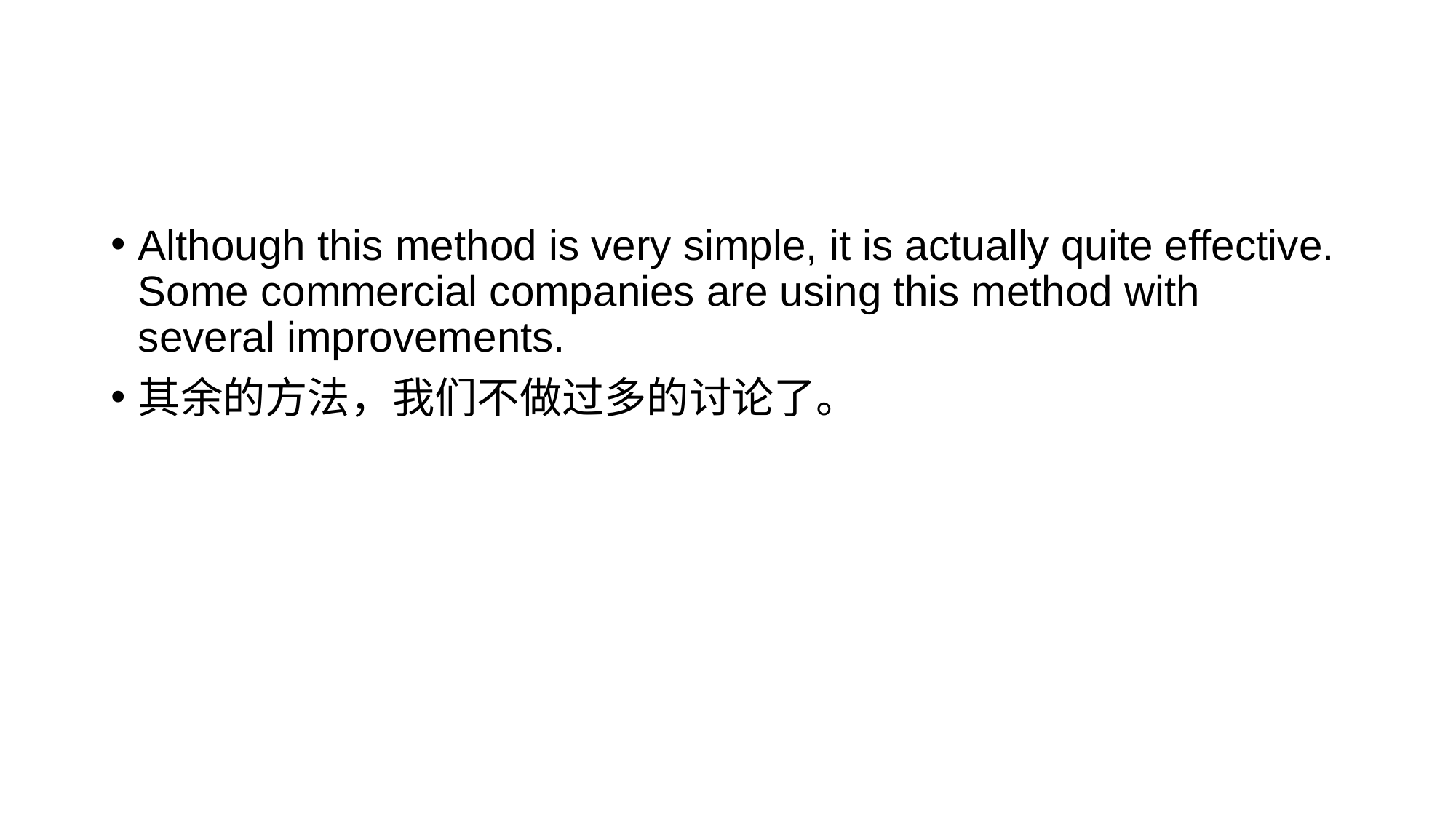

#
Although this method is very simple, it is actually quite effective. Some commercial companies are using this method with several improvements.
其余的方法，我们不做过多的讨论了。